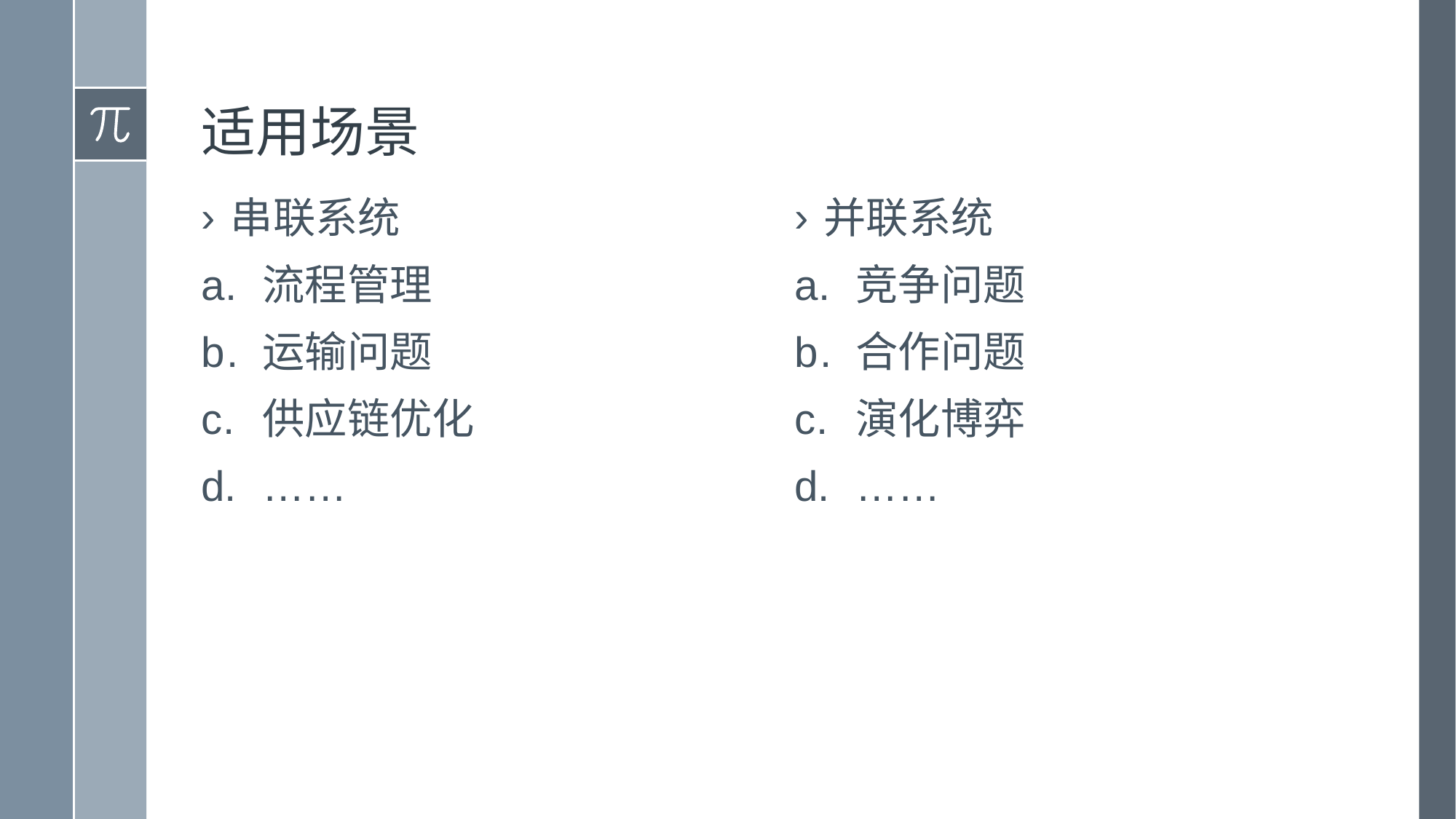

# 适用场景
串联系统
流程管理
运输问题
供应链优化
……

并联系统
竞争问题
合作问题
演化博弈
……